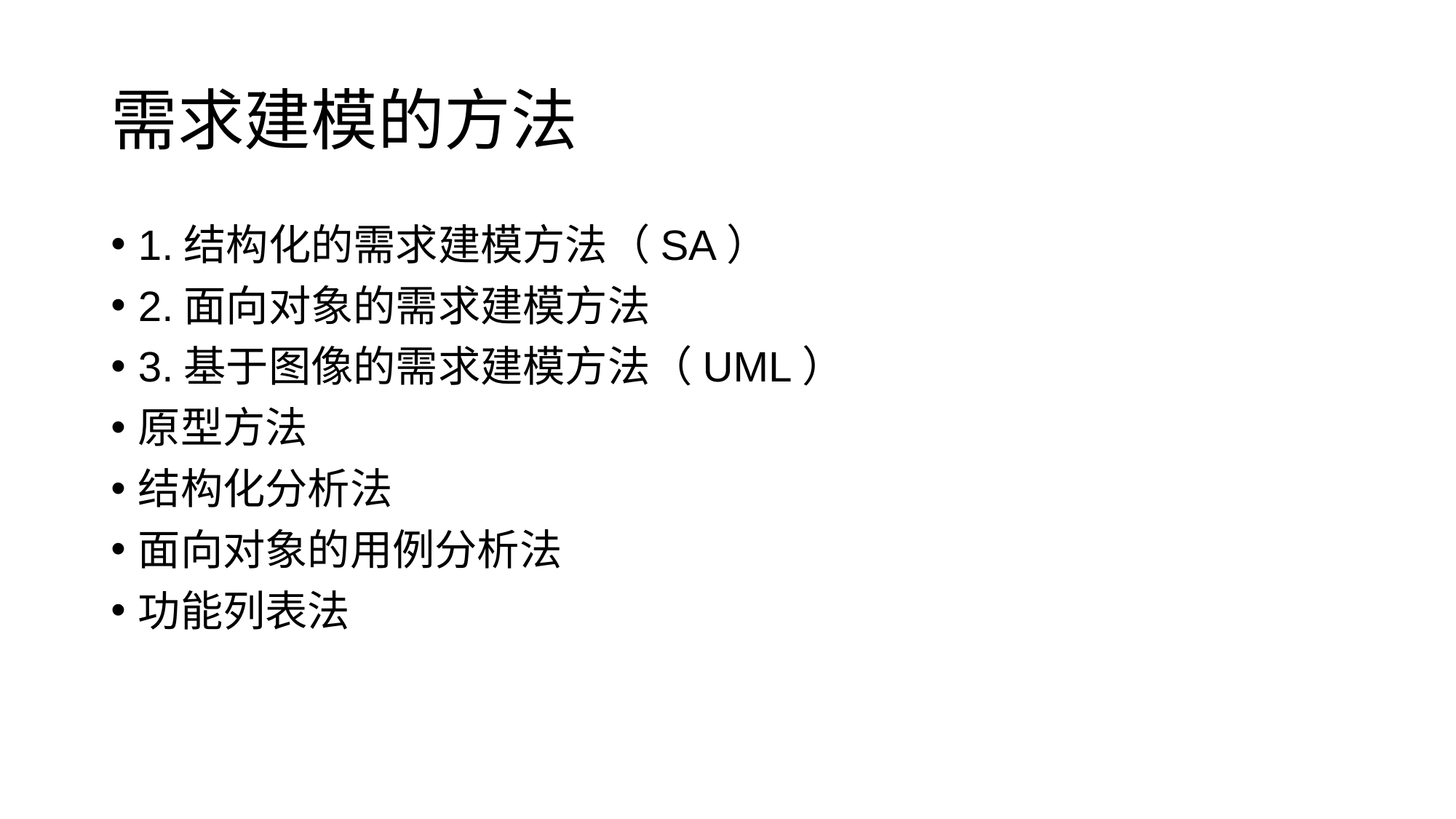

# 需求建模的方法
1.结构化的需求建模方法（SA）
2.面向对象的需求建模方法
3.基于图像的需求建模方法（UML）
原型方法
结构化分析法
面向对象的用例分析法
功能列表法